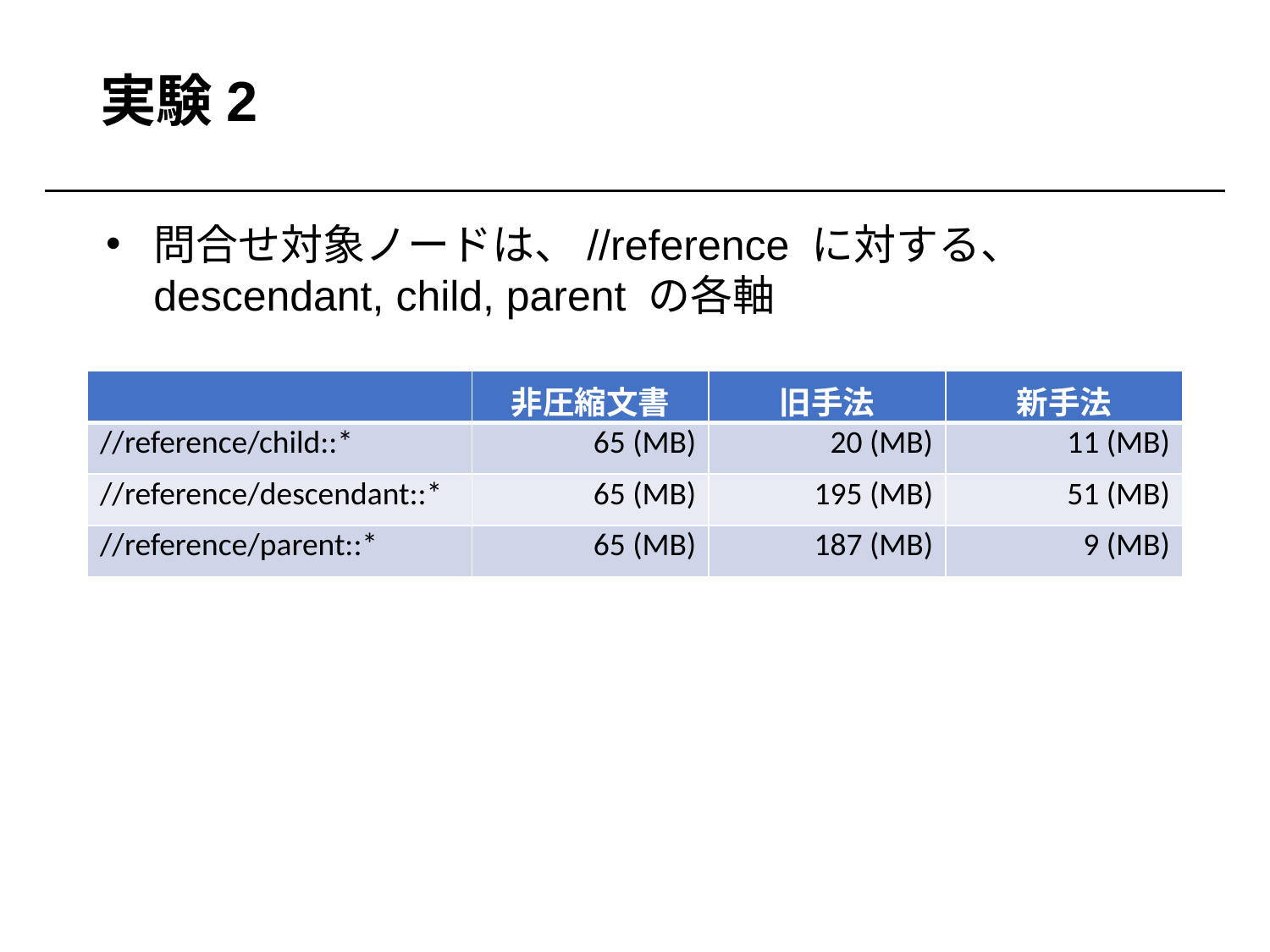

# 実験2
問合せ対象ノードは、//reference に対する、
descendant, child, parent の各軸
|  | 非圧縮文書 | 旧手法 | 新手法 |
| --- | --- | --- | --- |
| //reference/child::\* | 65 (MB) | 20 (MB) | 11 (MB) |
| //reference/descendant::\* | 65 (MB) | 195 (MB) | 51 (MB) |
| //reference/parent::\* | 65 (MB) | 187 (MB) | 9 (MB) |